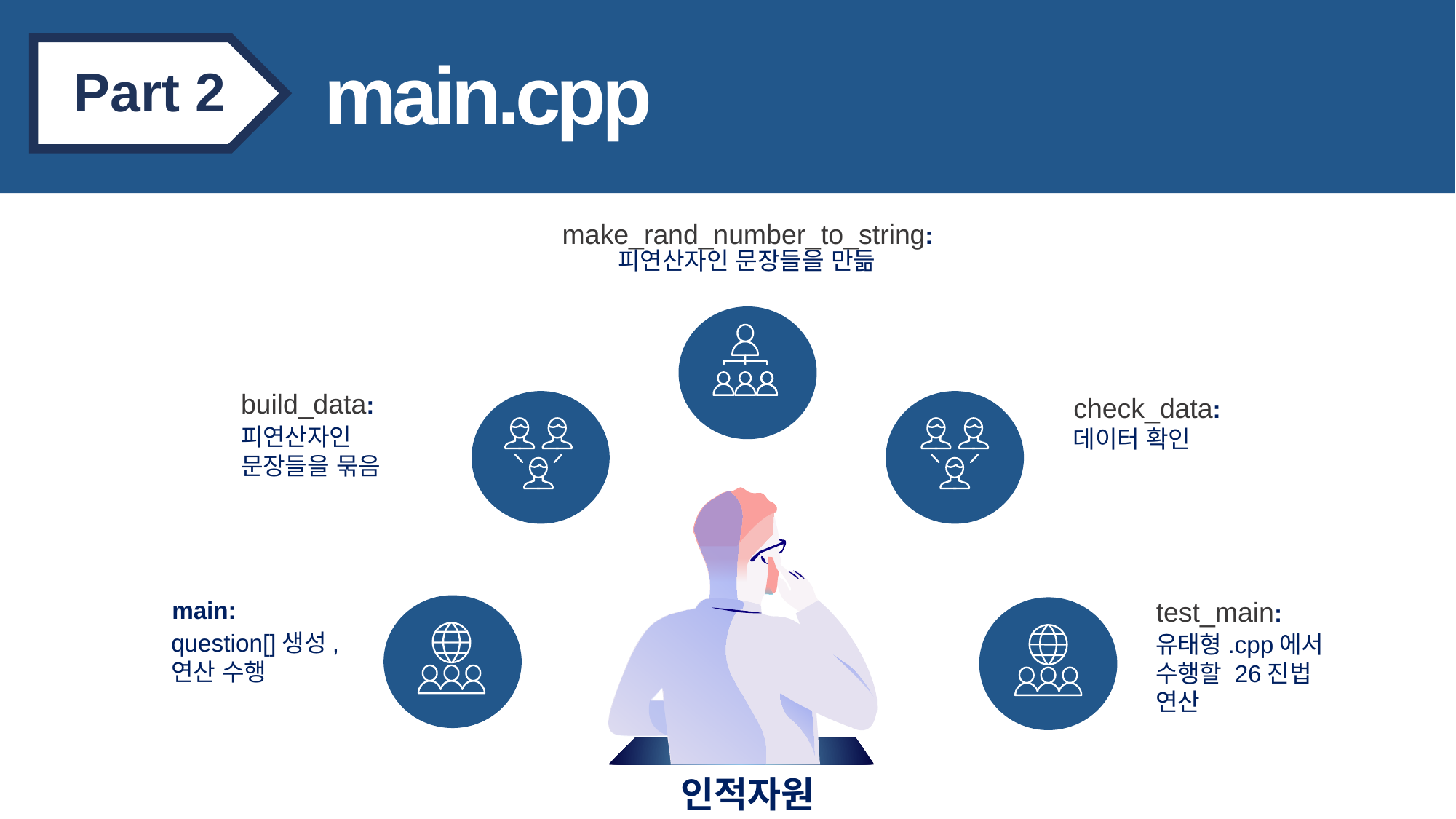

Part 2
main.cpp
make_rand_number_to_string:
피연산자인 문장들을 만듦

build_data:
피연산자인 문장들을 묶음
check_data:
데이터 확인

main:
question[]생성, 연산 수행
test_main:
유태형.cpp에서 수행할 26진법 연산

인적자원